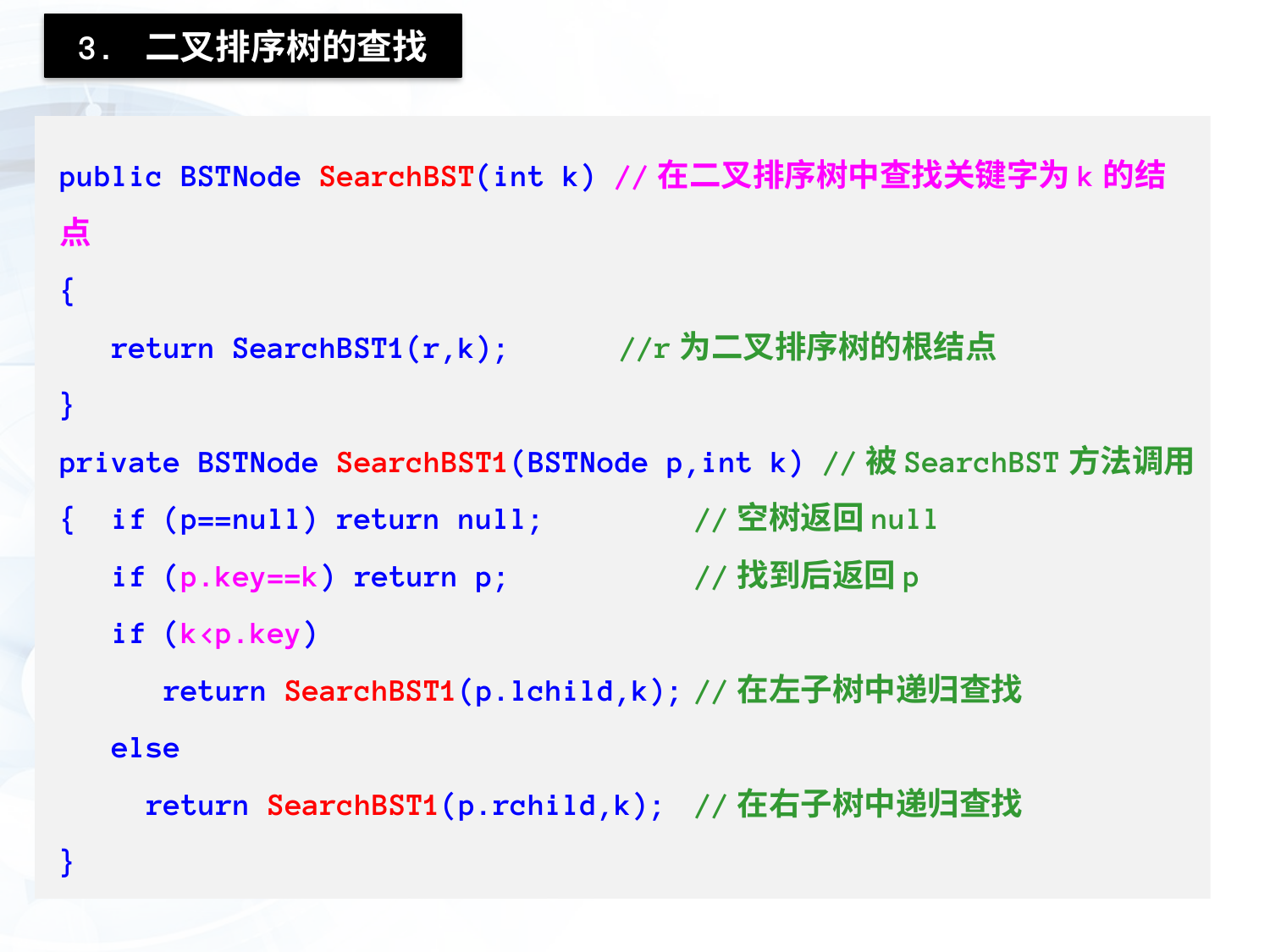

3. 二叉排序树的查找
public BSTNode SearchBST(int k) //在二叉排序树中查找关键字为k的结点
{
   return SearchBST1(r,k);	   //r为二叉排序树的根结点
}
private BSTNode SearchBST1(BSTNode p,int k) //被SearchBST方法调用
{  if (p==null) return null;		//空树返回null
   if (p.key==k) return p;		//找到后返回p
   if (k<p.key)
      return SearchBST1(p.lchild,k);	//在左子树中递归查找
   else
     return SearchBST1(p.rchild,k);	//在右子树中递归查找
}